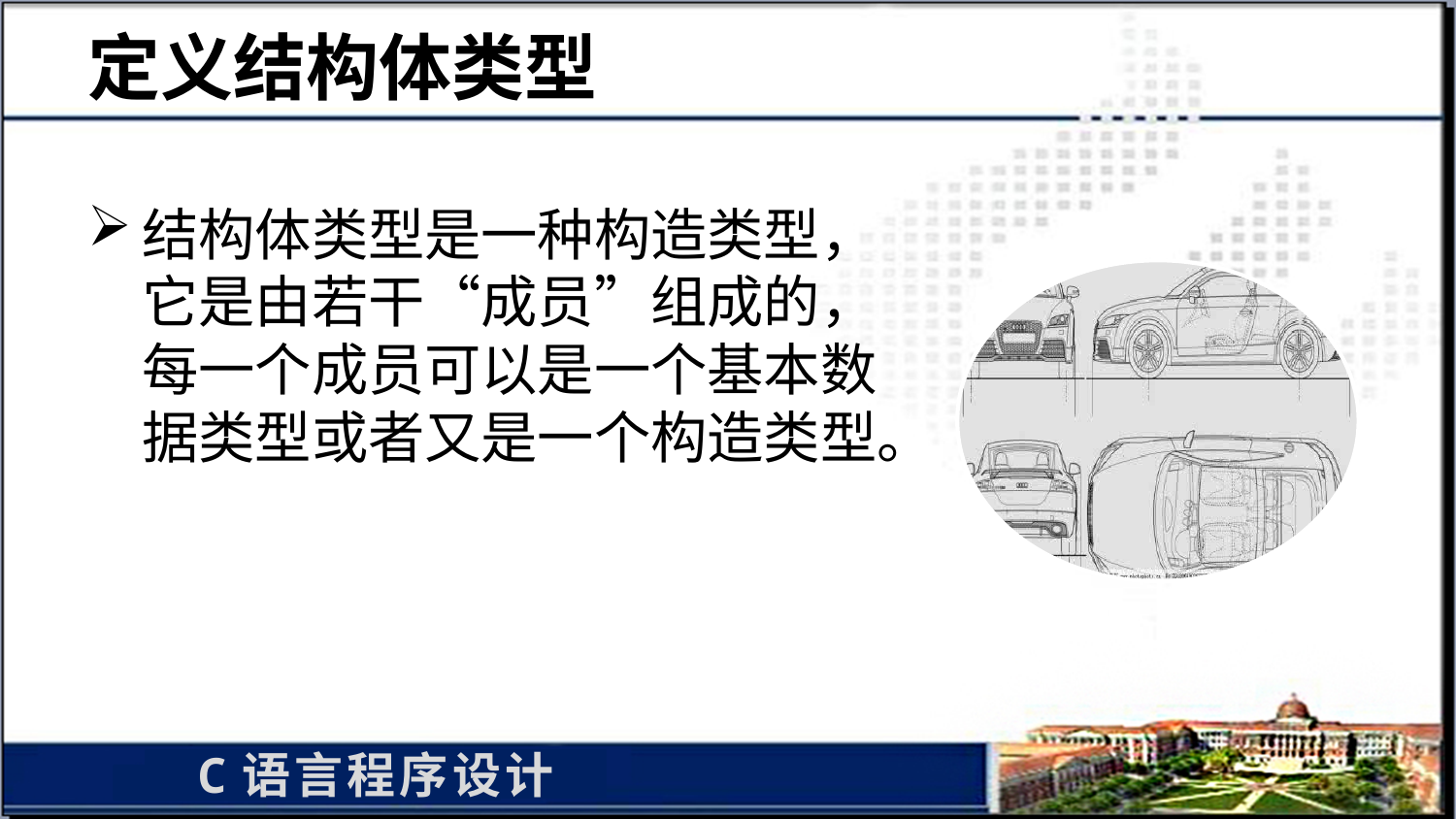

# 定义结构体类型
结构体类型是一种构造类型，它是由若干“成员”组成的，每一个成员可以是一个基本数据类型或者又是一个构造类型。